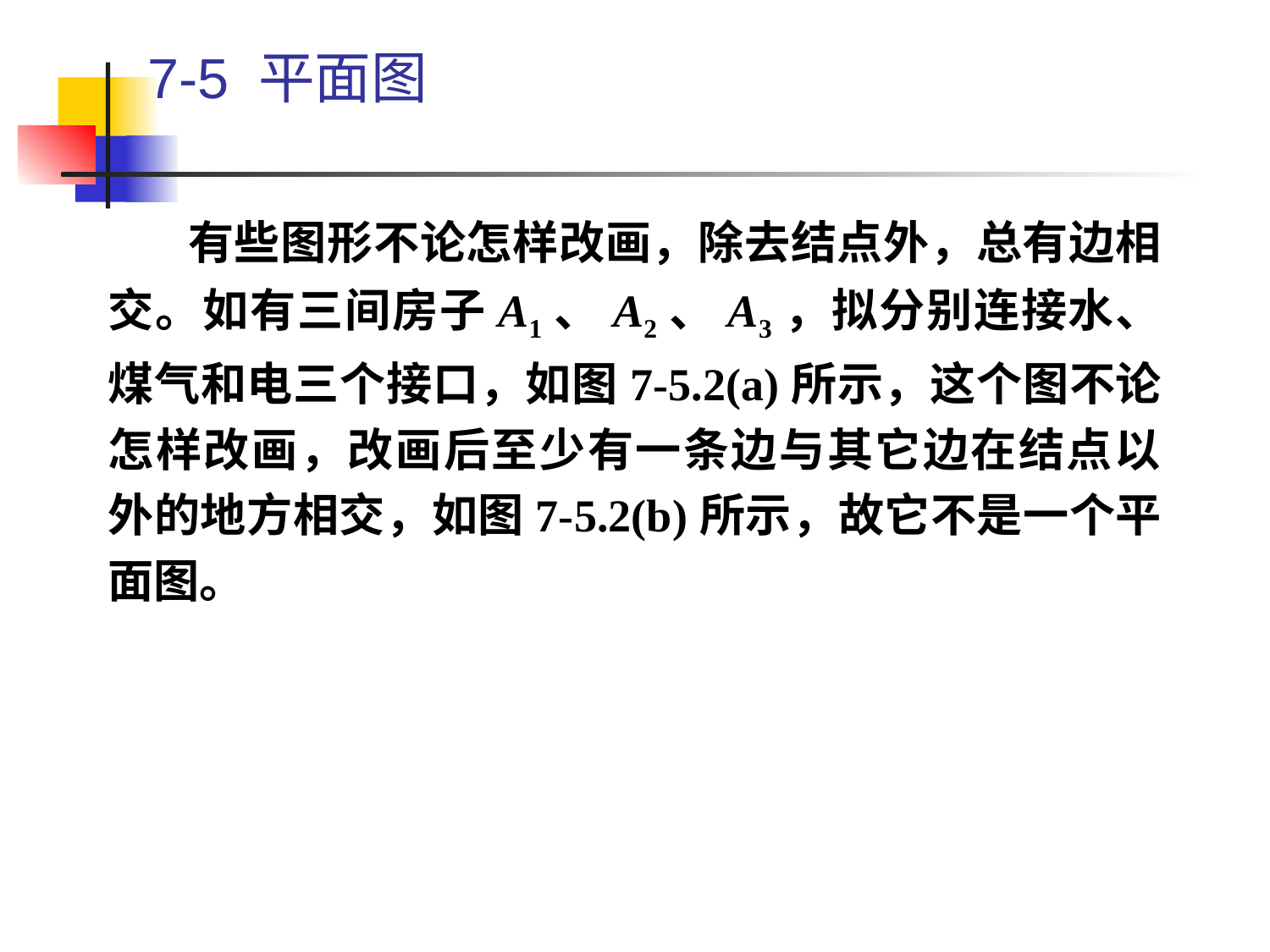

# 7-5 平面图
有些图形不论怎样改画，除去结点外，总有边相交。如有三间房子A1、A2、A3，拟分别连接水、煤气和电三个接口，如图7-5.2(a)所示，这个图不论怎样改画，改画后至少有一条边与其它边在结点以外的地方相交，如图7-5.2(b)所示，故它不是一个平面图。